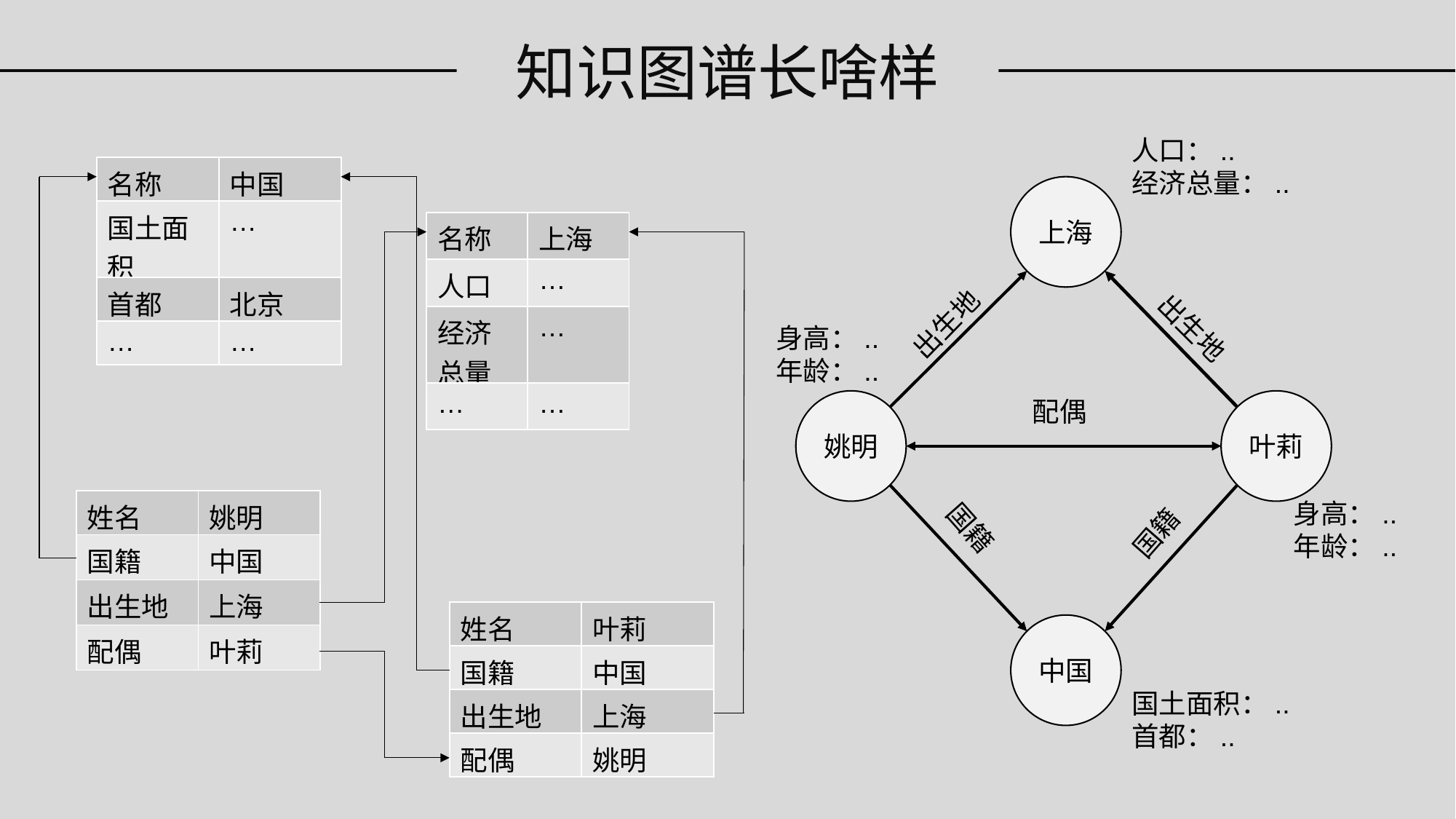

知识图谱长啥样
人口：..
经济总量：..
| 名称 | 中国 |
| --- | --- |
| 国土面积 | … |
| 首都 | 北京 |
| … | … |
上海
| 名称 | 上海 |
| --- | --- |
| 人口 | … |
| 经济总量 | … |
| … | … |
出生地
出生地
身高：..
年龄：..
配偶
叶莉
姚明
| 姓名 | 姚明 |
| --- | --- |
| 国籍 | 中国 |
| 出生地 | 上海 |
| 配偶 | 叶莉 |
身高：..
年龄：..
国籍
国籍
| 姓名 | 叶莉 |
| --- | --- |
| 国籍 | 中国 |
| 出生地 | 上海 |
| 配偶 | 姚明 |
中国
国土面积：..
首都：..